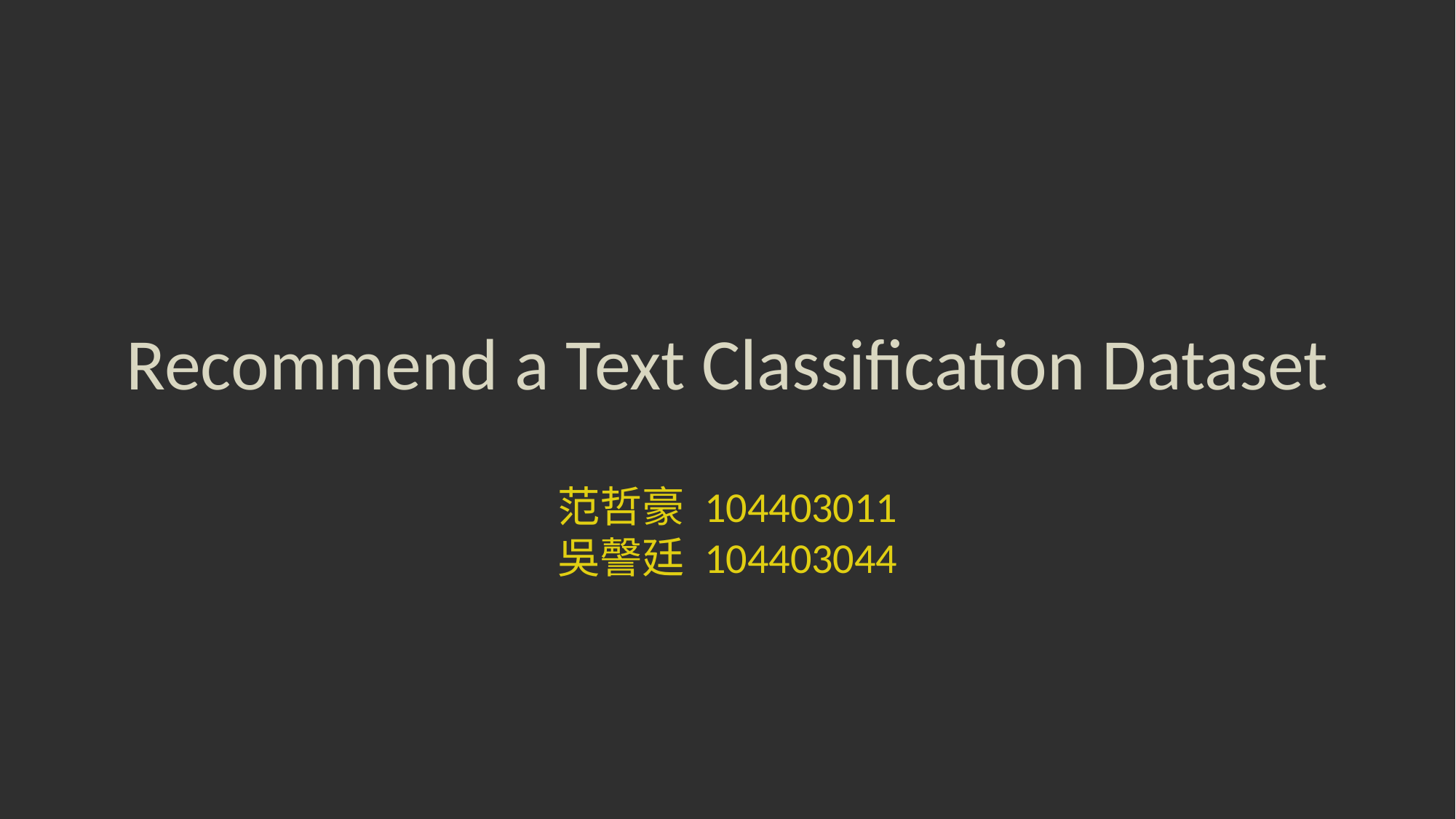

Recommend a Text Classification Dataset
范哲豪 104403011
吳謦廷 104403044